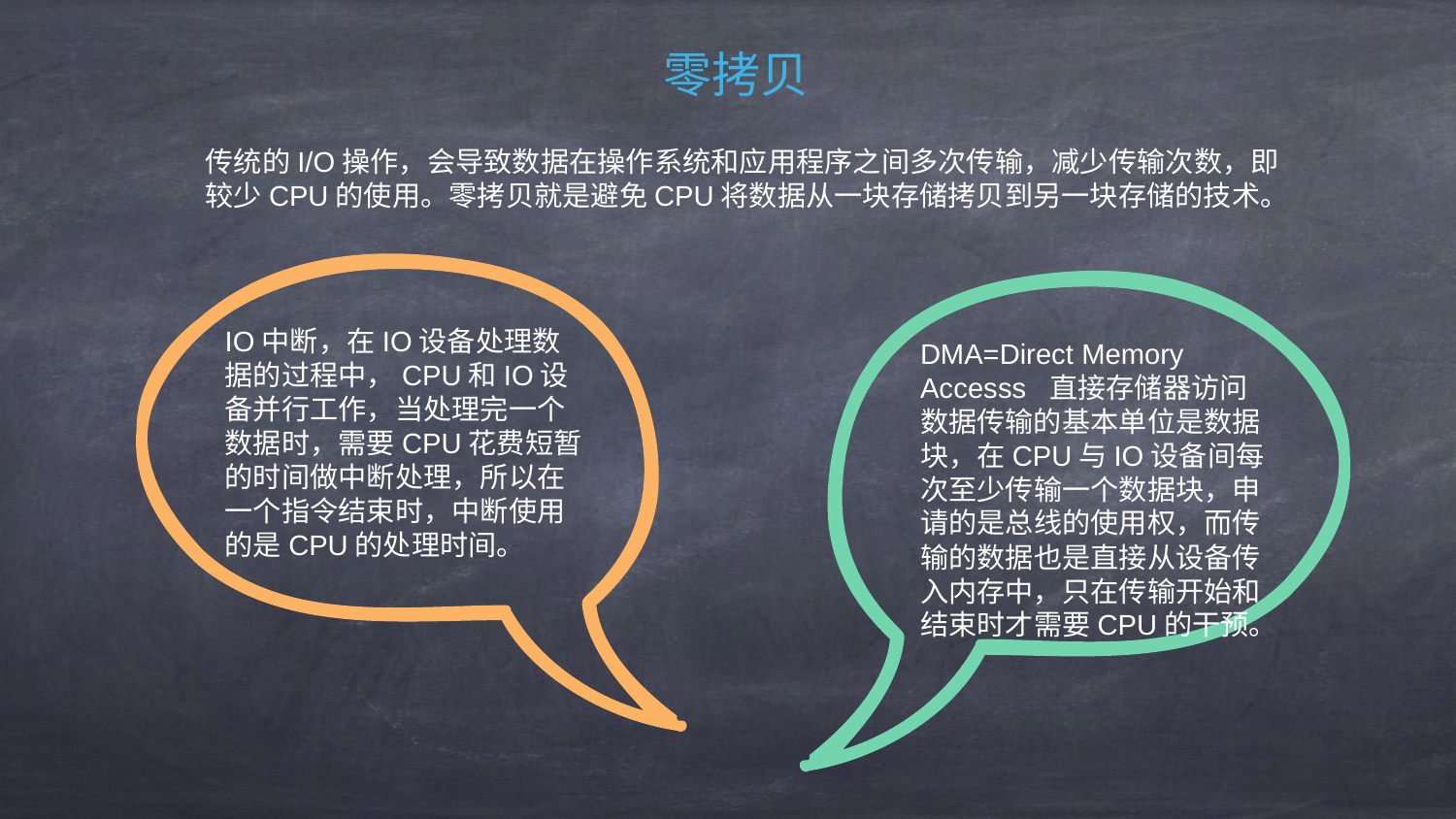

零拷贝
传统的I/O操作，会导致数据在操作系统和应用程序之间多次传输，减少传输次数，即较少CPU的使用。零拷贝就是避免CPU将数据从一块存储拷贝到另一块存储的技术。

IO中断，在IO设备处理数据的过程中，CPU和IO设备并行工作，当处理完一个数据时，需要CPU花费短暂的时间做中断处理，所以在一个指令结束时，中断使用的是CPU的处理时间。
DMA=Direct Memory Accesss  直接存储器访问
数据传输的基本单位是数据块，在CPU与IO设备间每次至少传输一个数据块，申请的是总线的使用权，而传输的数据也是直接从设备传入内存中，只在传输开始和结束时才需要CPU的干预。